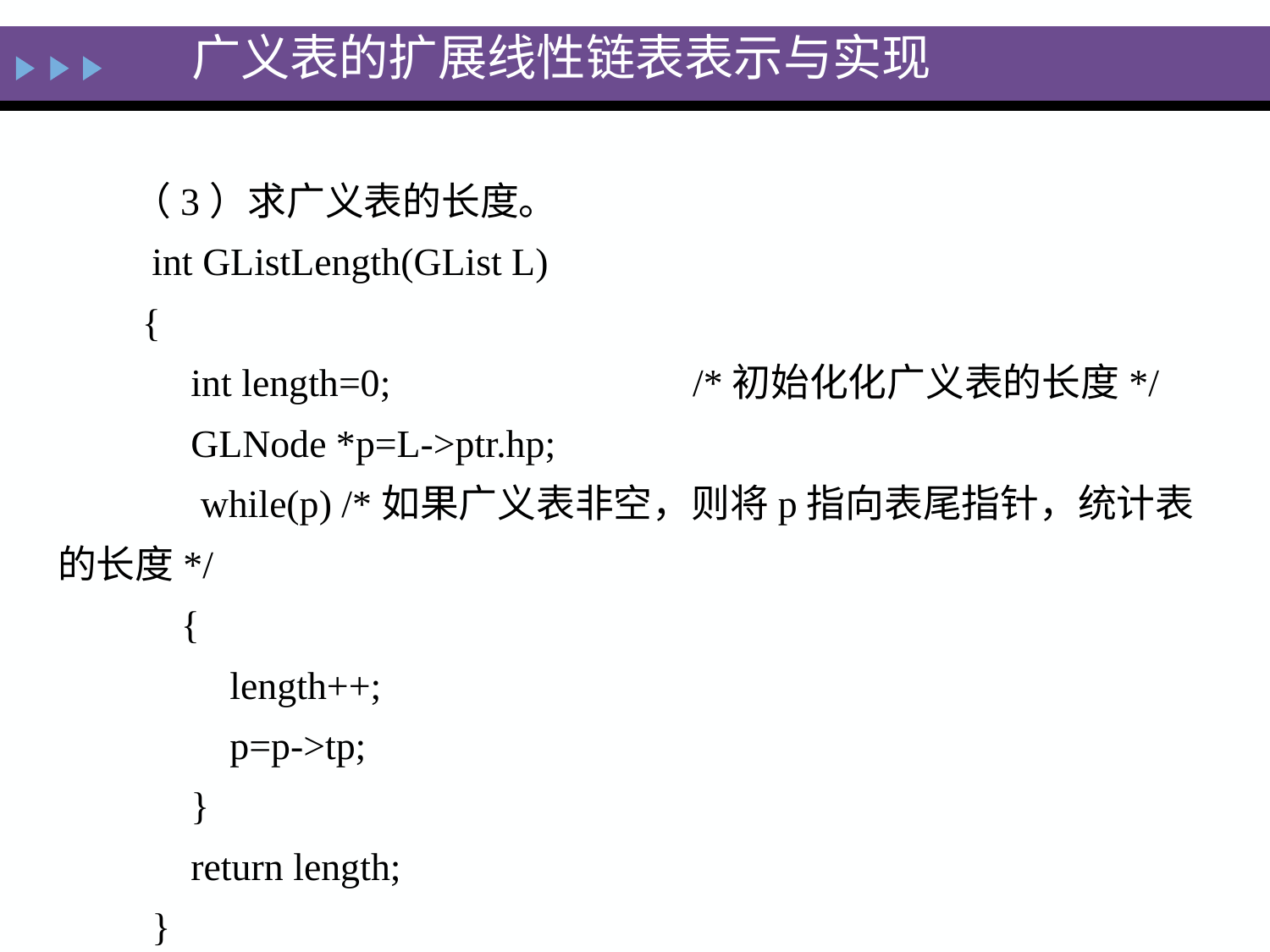

# 广义表的扩展线性链表表示与实现
（3）求广义表的长度。
  int GListLength(GList L)
 {
      int length=0; 			/*初始化化广义表的长度*/
      GLNode *p=L->ptr.hp;
       while(p) /*如果广义表非空，则将p指向表尾指针，统计表的长度*/
     {
          length++;
          p=p->tp;
      }
      return length;
  }